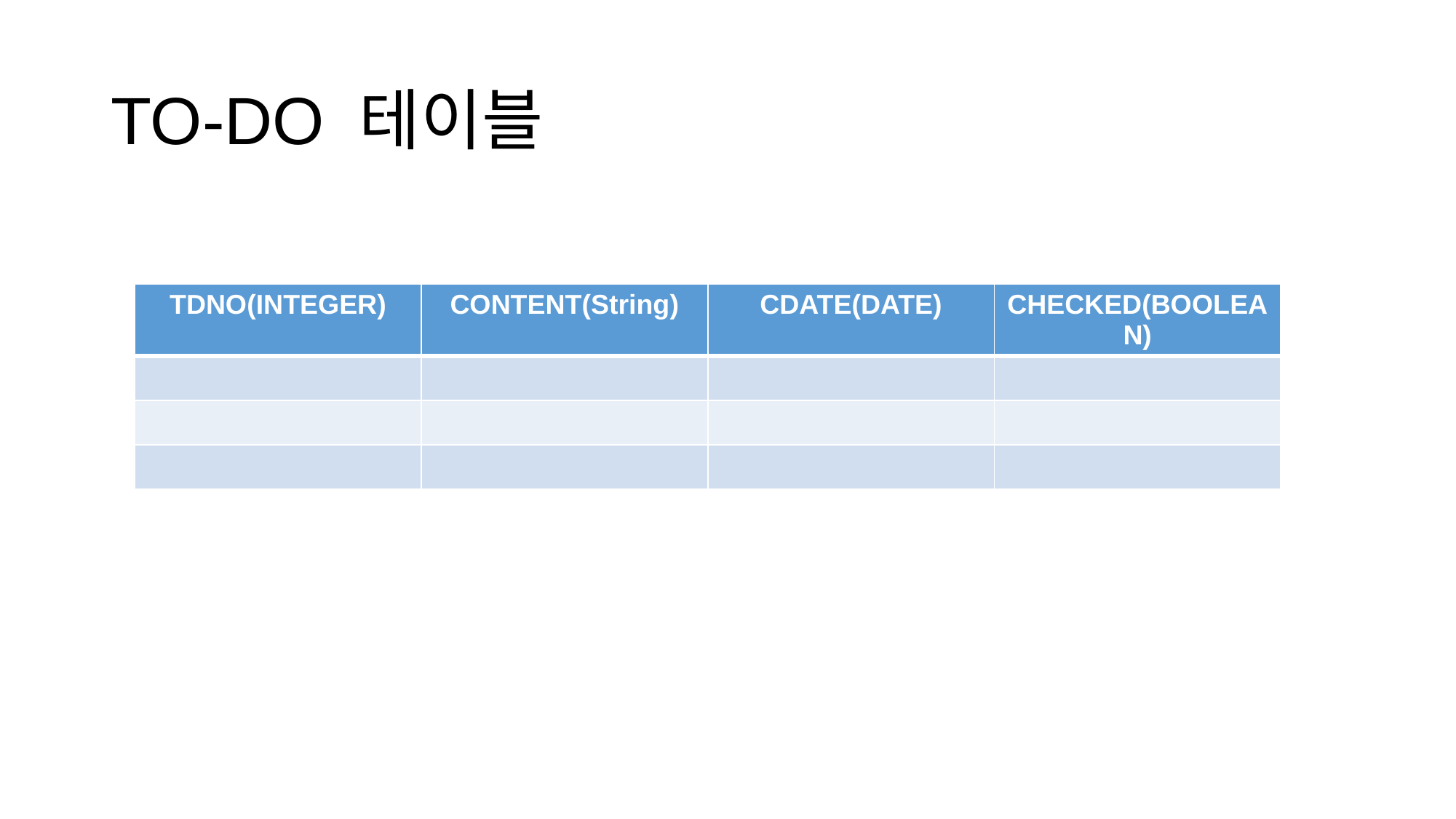

# TO-DO 테이블
| TDNO(INTEGER) | CONTENT(String) | CDATE(DATE) | CHECKED(BOOLEAN) |
| --- | --- | --- | --- |
|  |  |  |  |
|  |  |  |  |
|  |  |  |  |